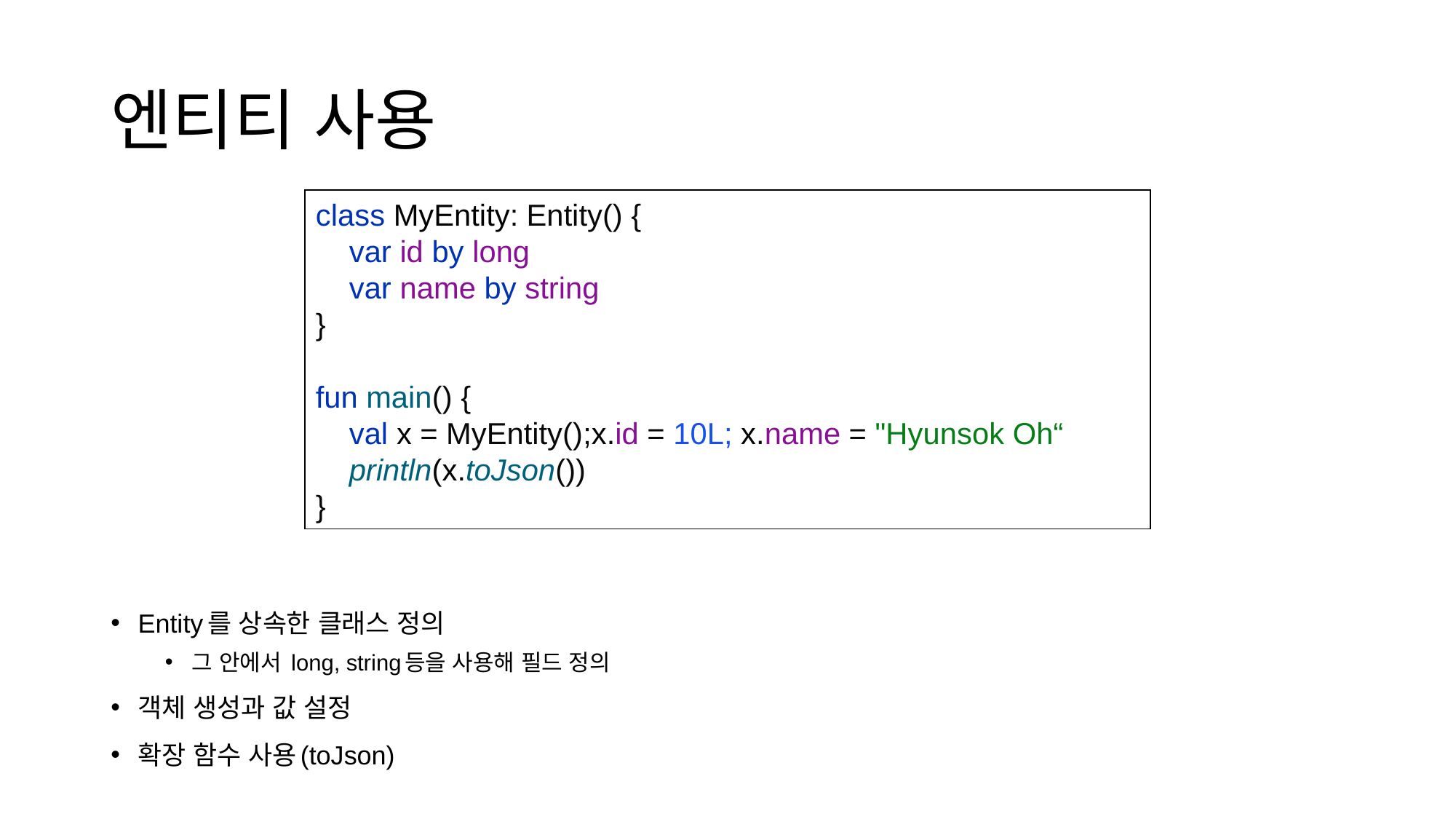

# 엔티티 사용
class MyEntity: Entity() {
    var id by long
    var name by string
}
fun main() {
    val x = MyEntity();x.id = 10L; x.name = "Hyunsok Oh“
    println(x.toJson())
}
Entity를 상속한 클래스 정의
그 안에서 long, string등을 사용해 필드 정의
객체 생성과 값 설정
확장 함수 사용(toJson)